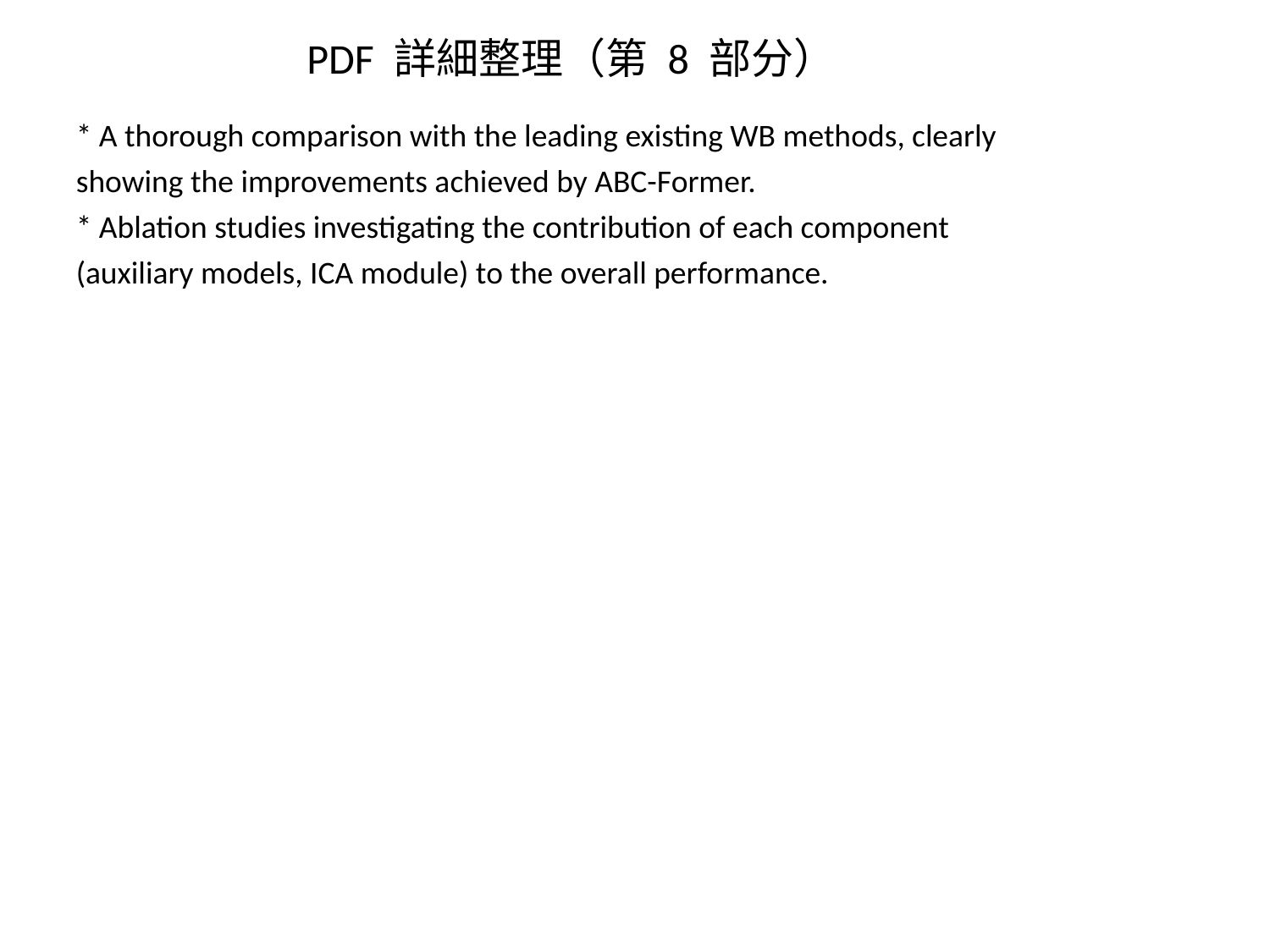

PDF 詳細整理（第 8 部分）

* A thorough comparison with the leading existing WB methods, clearly showing the improvements achieved by ABC-Former.
* Ablation studies investigating the contribution of each component (auxiliary models, ICA module) to the overall performance.